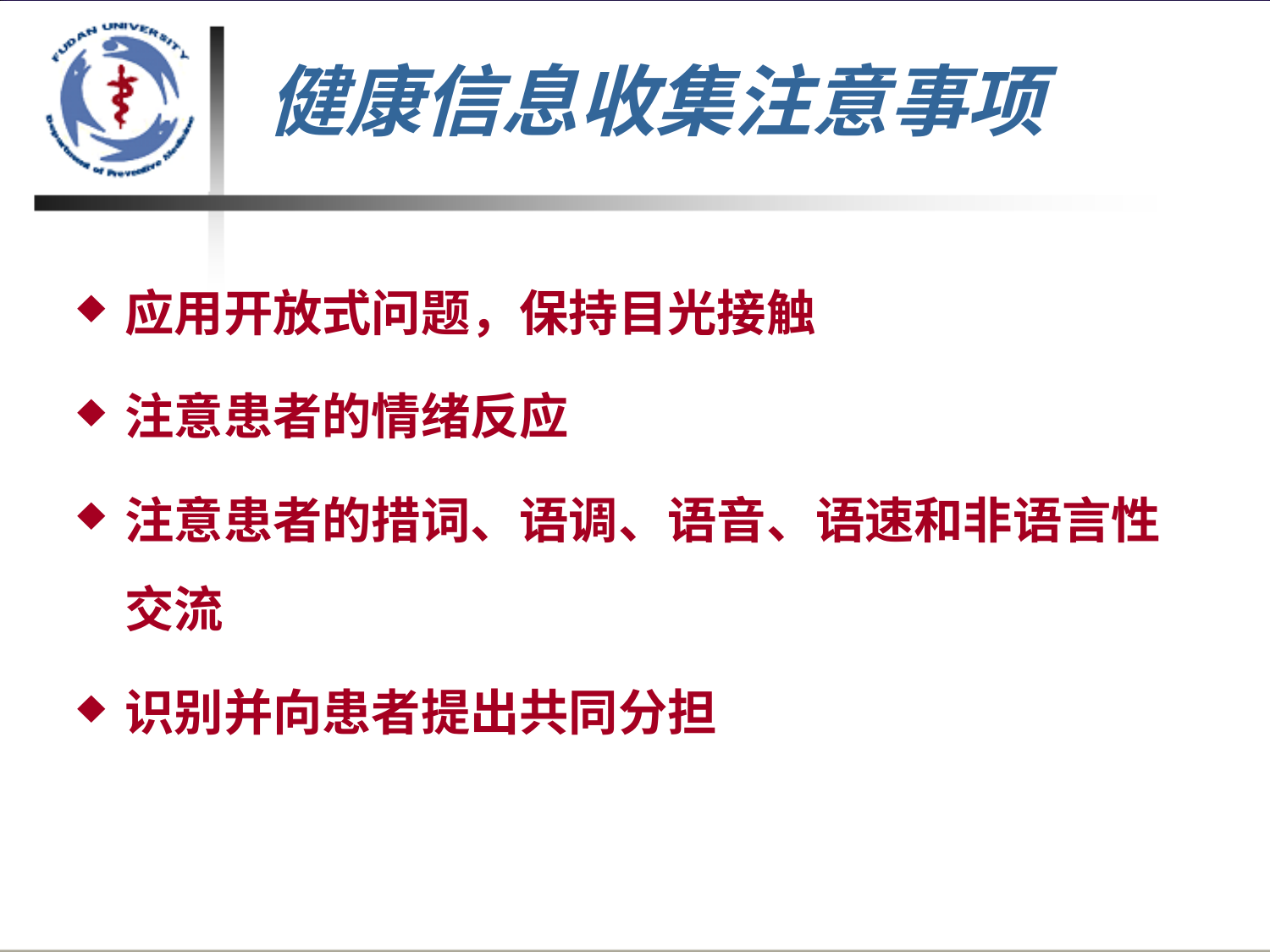

# 健康信息收集注意事项
应用开放式问题，保持目光接触
注意患者的情绪反应
注意患者的措词、语调、语音、语速和非语言性交流
识别并向患者提出共同分担